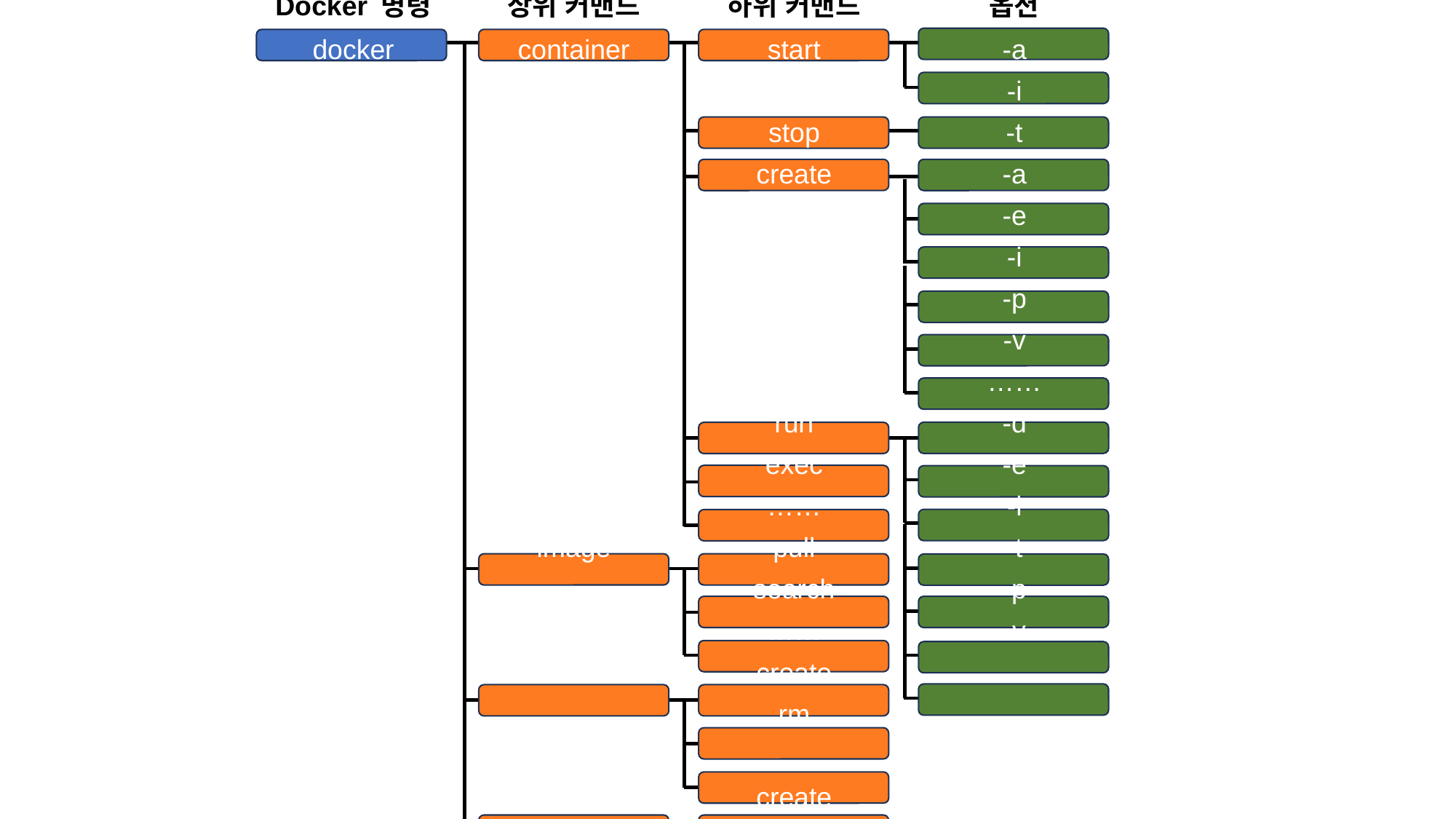

| Docker 명령 | 상위 커맨드 | 하위 커맨드 | 옵션 |
| --- | --- | --- | --- |
| docker | container | start | -a |
|  |  |  | -i |
|  |  | stop | -t |
|  |  | create | -a |
|  |  |  | -e |
|  |  |  | -i |
|  |  |  | -p |
|  |  |  | -v |
|  |  |  | …… |
|  |  | run | -d |
|  |  | exec | -e |
|  |  | …… | -i |
|  | image | pull | -t |
|  |  | search | -p |
|  |  | …… | -v |
|  | volume | create | …… |
|  |  | rm |  |
|  |  | …… |  |
|  | network | create |  |
|  |  | rm |  |
|  |  | …… |  |